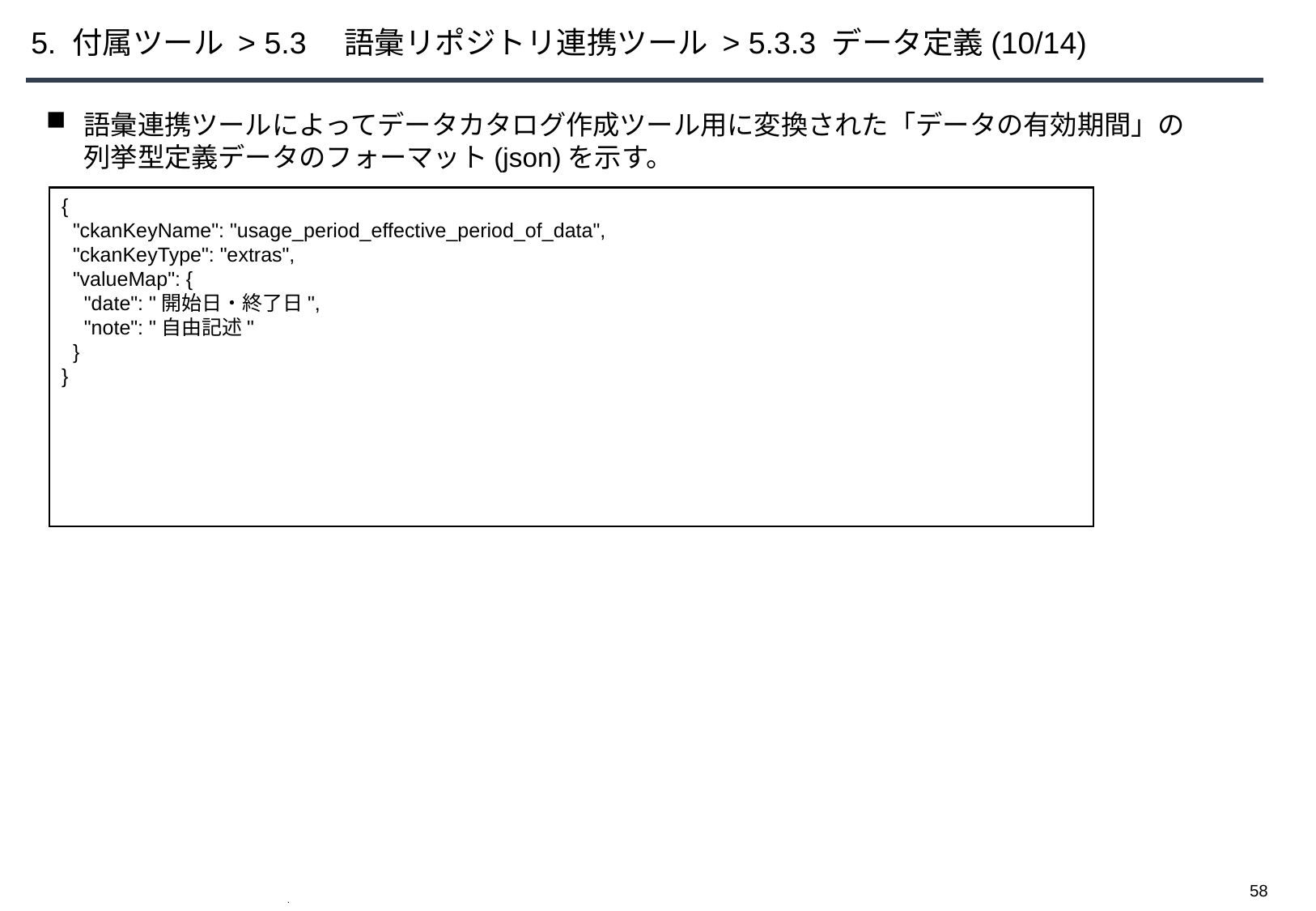

# 5. 付属ツール > 5.3　語彙リポジトリ連携ツール > 5.3.3 データ定義(10/14)
語彙連携ツールによってデータカタログ作成ツール用に変換された「データの有効期間」の列挙型定義データのフォーマット(json)を示す。
{
  "ckanKeyName": "usage_period_effective_period_of_data",
  "ckanKeyType": "extras",
  "valueMap": {
    "date": "開始日・終了日",
    "note": "自由記述"
  }
}